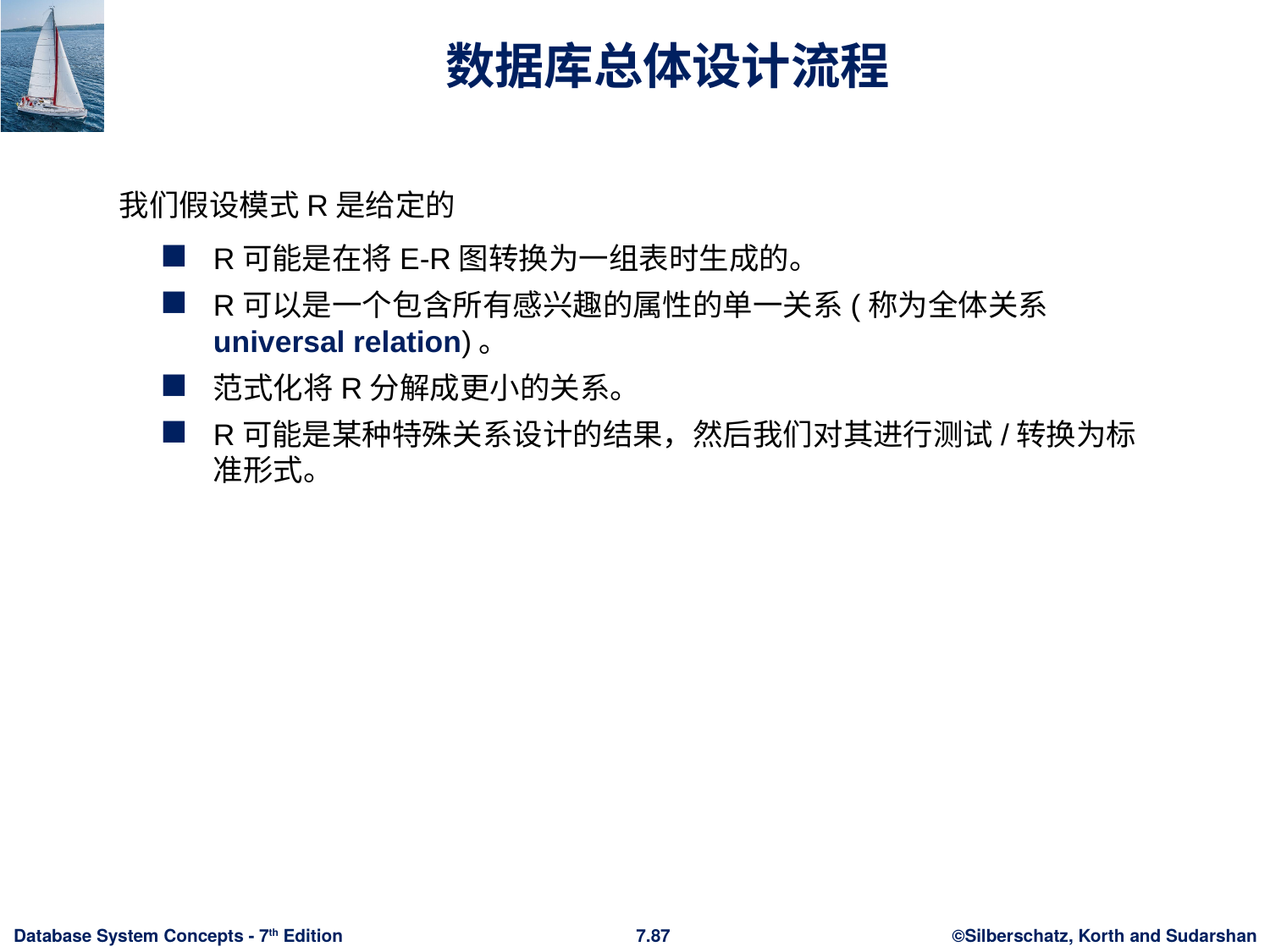

# 数据库总体设计流程
我们假设模式R是给定的
R可能是在将E-R图转换为一组表时生成的。
R可以是一个包含所有感兴趣的属性的单一关系(称为全体关系universal relation)。
范式化将R分解成更小的关系。
R可能是某种特殊关系设计的结果，然后我们对其进行测试/转换为标准形式。